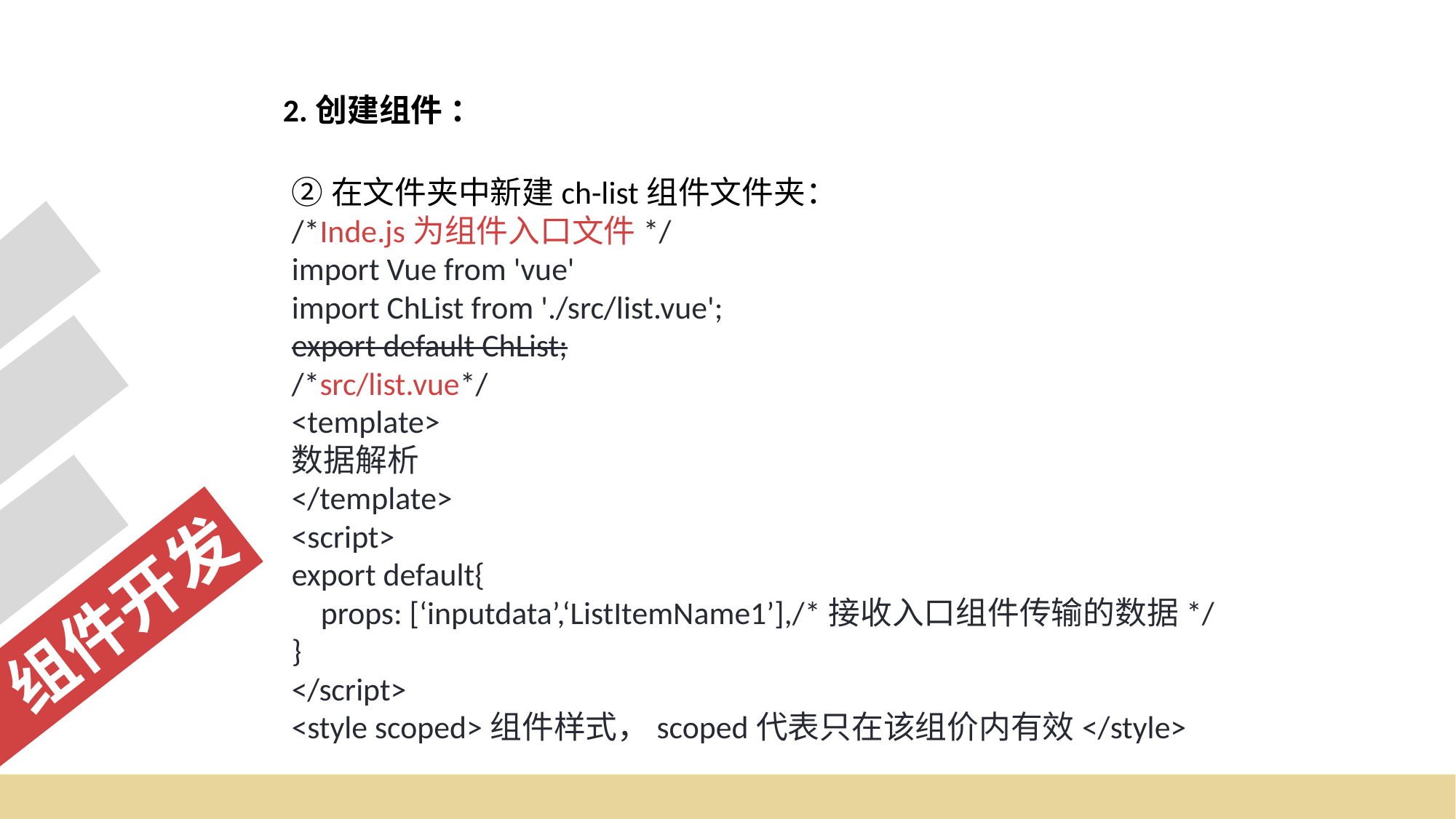

组件开发

2.创建组件 ：
②在文件夹中新建ch-list组件文件夹：
/*Inde.js为组件入口文件*/
import Vue from 'vue'
import ChList from './src/list.vue';
export default ChList;
/*src/list.vue*/
<template>
数据解析
</template>
<script>
export default{
    props: [‘inputdata’,‘ListItemName1’],/*接收入口组件传输的数据*/
}
</script>
<style scoped>组件样式，scoped代表只在该组价内有效</style>